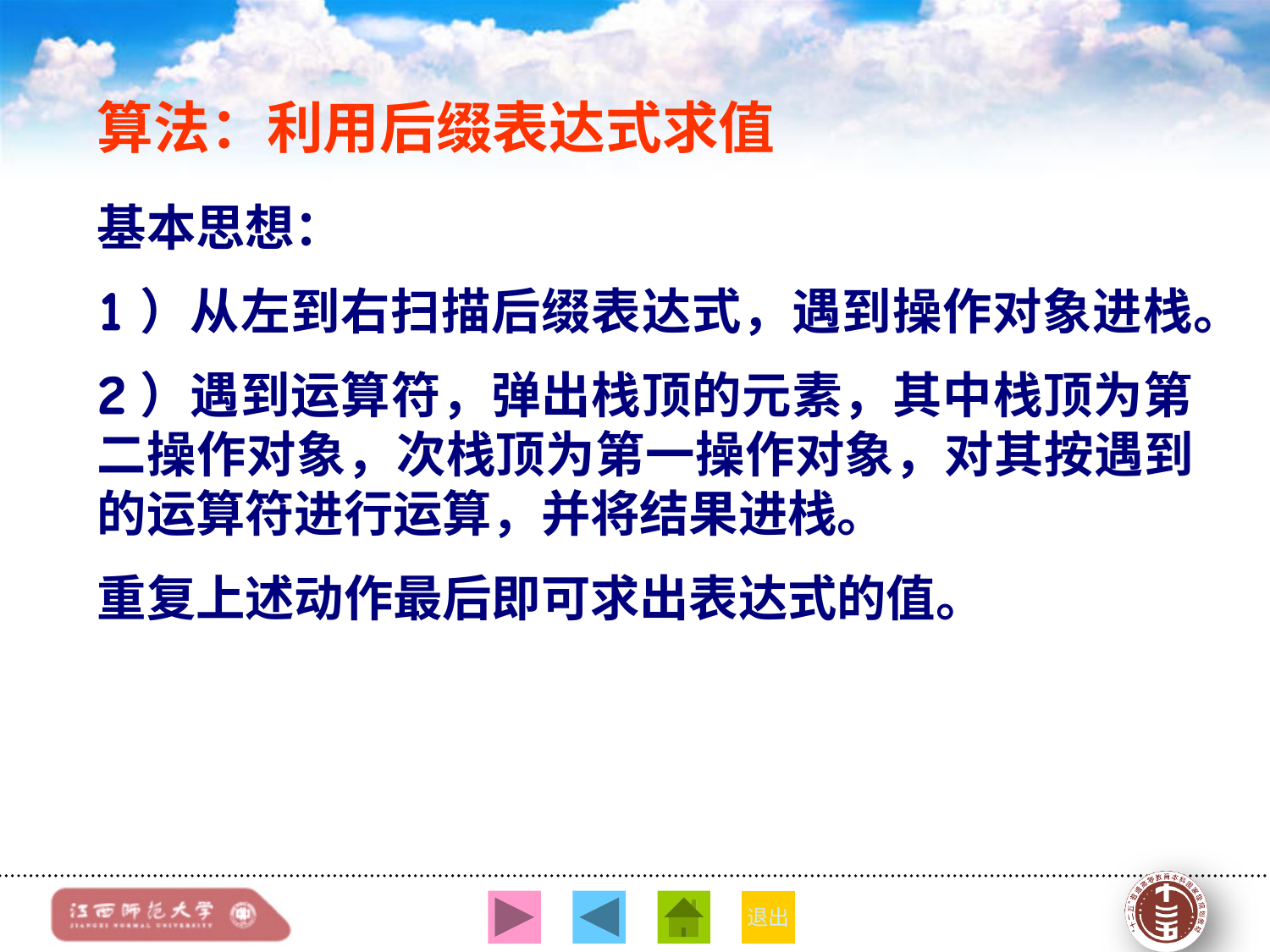

算法：利用后缀表达式求值
基本思想：
1）从左到右扫描后缀表达式，遇到操作对象进栈。
2）遇到运算符，弹出栈顶的元素，其中栈顶为第二操作对象，次栈顶为第一操作对象，对其按遇到的运算符进行运算，并将结果进栈。
重复上述动作最后即可求出表达式的值。